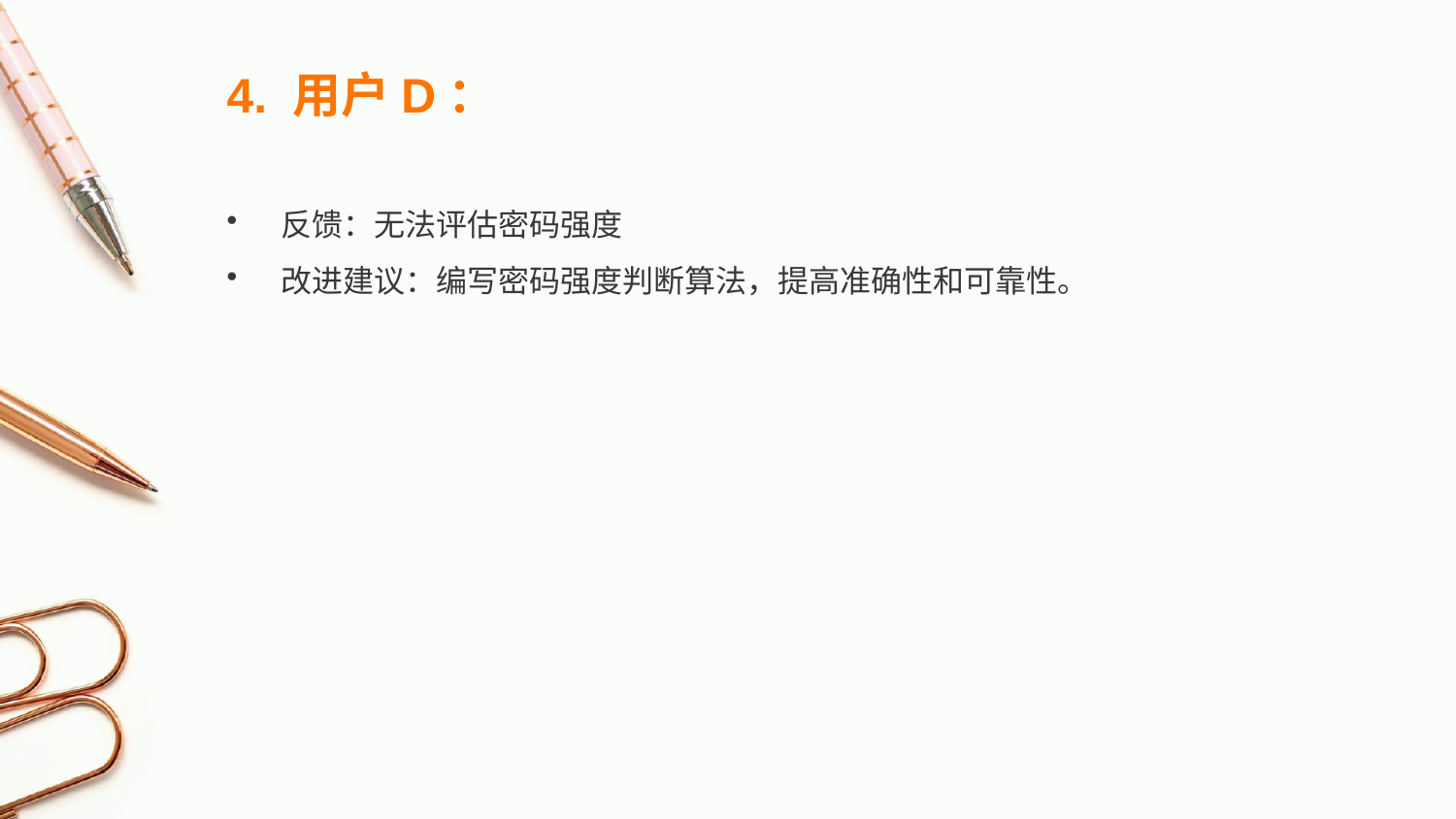

4. 用户D：
反馈：无法评估密码强度
改进建议：编写密码强度判断算法，提高准确性和可靠性。